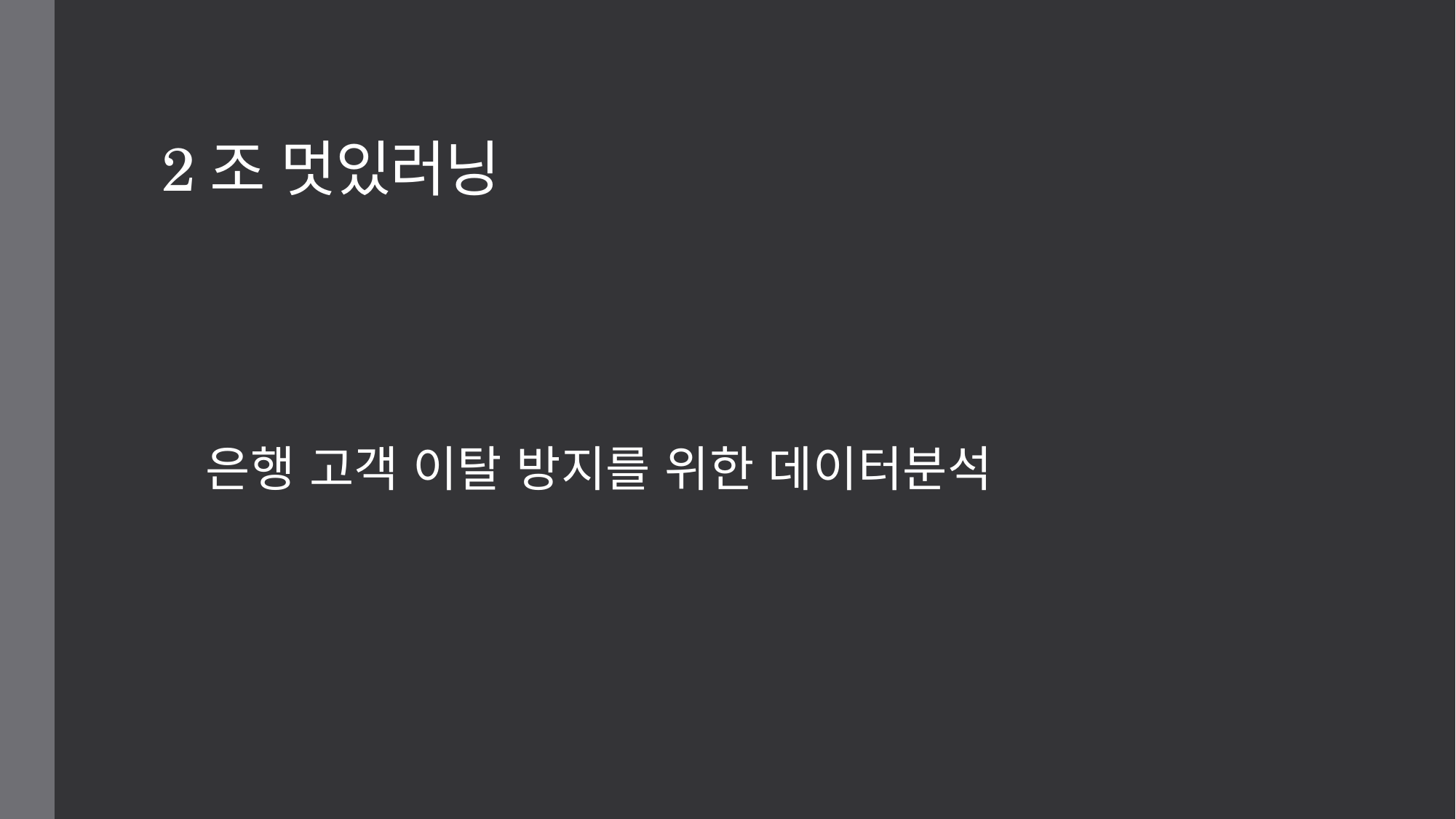

# 2조 멋있러닝
은행 고객 이탈 방지를 위한 데이터분석